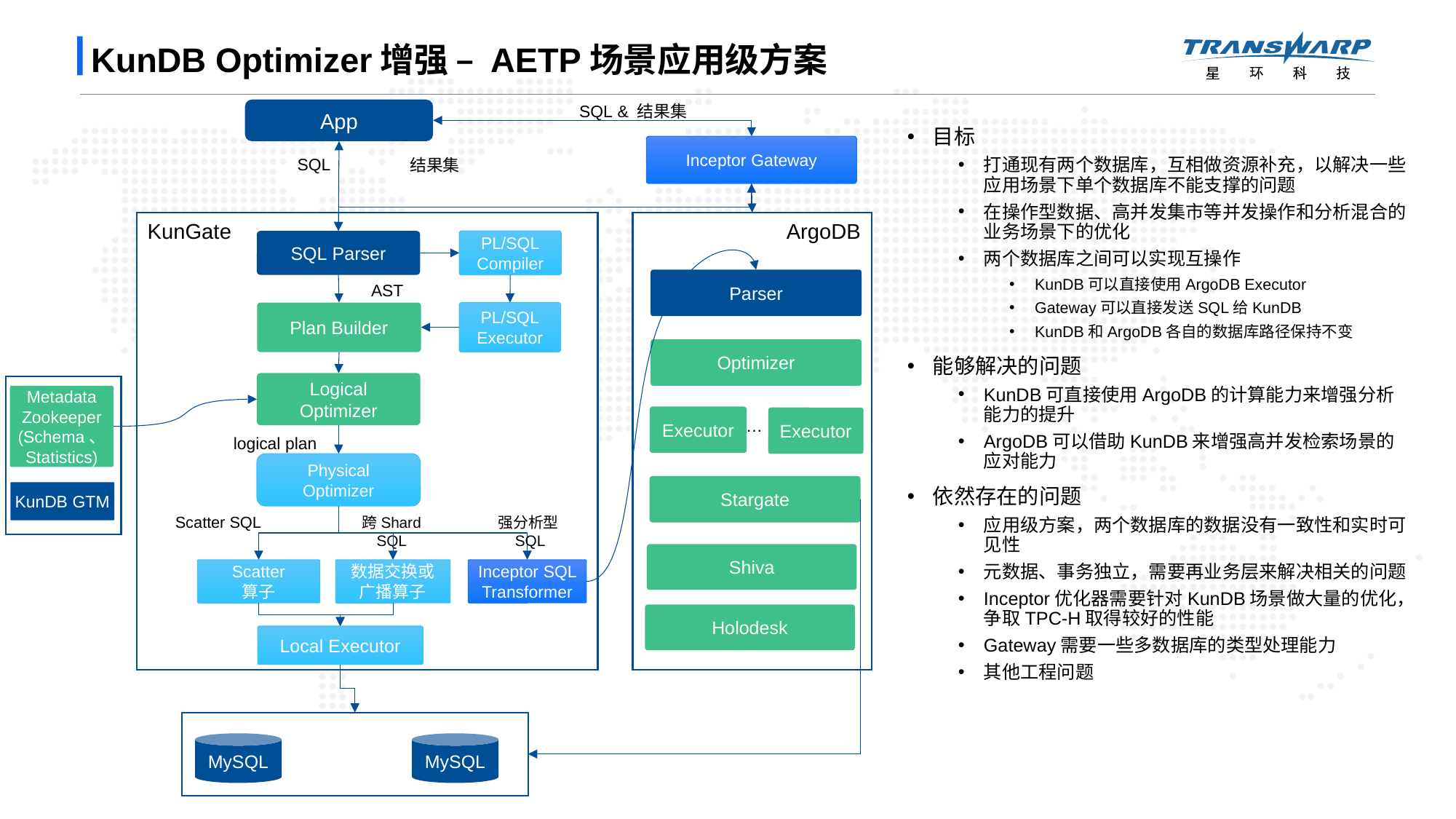

# KunDB Optimizer增强 – AETP场景应用级方案
SQL & 结果集
App
目标
打通现有两个数据库，互相做资源补充，以解决一些应用场景下单个数据库不能支撑的问题
在操作型数据、高并发集市等并发操作和分析混合的业务场景下的优化
两个数据库之间可以实现互操作
KunDB可以直接使用ArgoDB Executor
Gateway可以直接发送SQL给KunDB
KunDB和ArgoDB各自的数据库路径保持不变
能够解决的问题
KunDB可直接使用ArgoDB的计算能力来增强分析能力的提升
ArgoDB可以借助KunDB来增强高并发检索场景的应对能力
依然存在的问题
应用级方案，两个数据库的数据没有一致性和实时可见性
元数据、事务独立，需要再业务层来解决相关的问题
Inceptor优化器需要针对KunDB场景做大量的优化，争取TPC-H取得较好的性能
Gateway需要一些多数据库的类型处理能力
其他工程问题
Inceptor Gateway
SQL
结果集
KunGate
ArgoDB
SQL Parser
PL/SQL Compiler
Parser
AST
Plan Builder
PL/SQL Executor
Optimizer
Logical
Optimizer

Metadata Zookeeper
(Schema、
Statistics)
Executor
Executor
…
logical plan
Physical
Optimizer
Stargate
KunDB GTM
Scatter SQL
强分析型SQL
跨Shard SQL
Shiva
数据交换或广播算子
Inceptor SQL Transformer
Scatter
算子
Holodesk
Local Executor

MySQL
MySQL